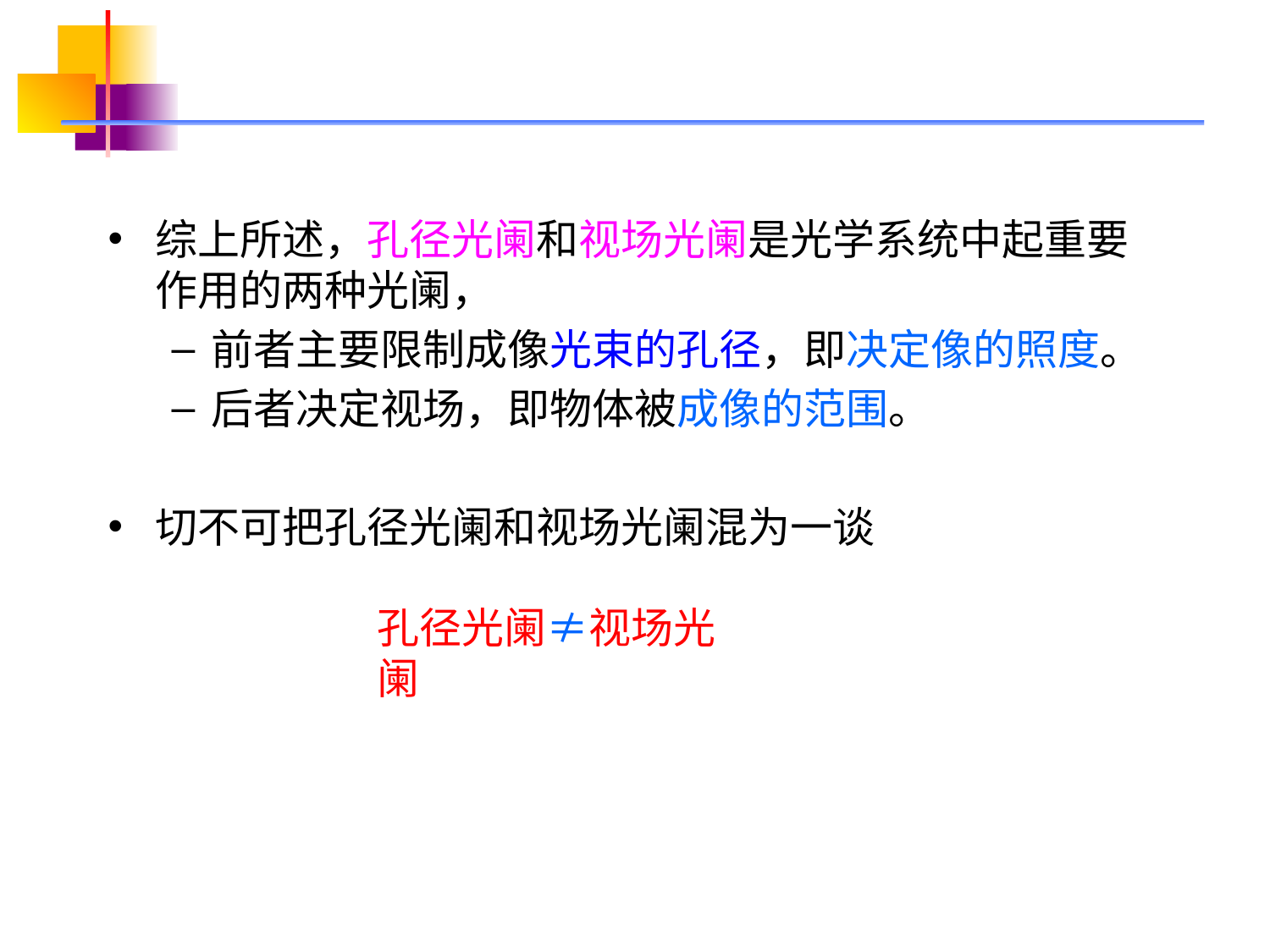

综上所述，孔径光阑和视场光阑是光学系统中起重要作用的两种光阑，
前者主要限制成像光束的孔径，即决定像的照度。
后者决定视场，即物体被成像的范围。

切不可把孔径光阑和视场光阑混为一谈
孔径光阑≠视场光阑